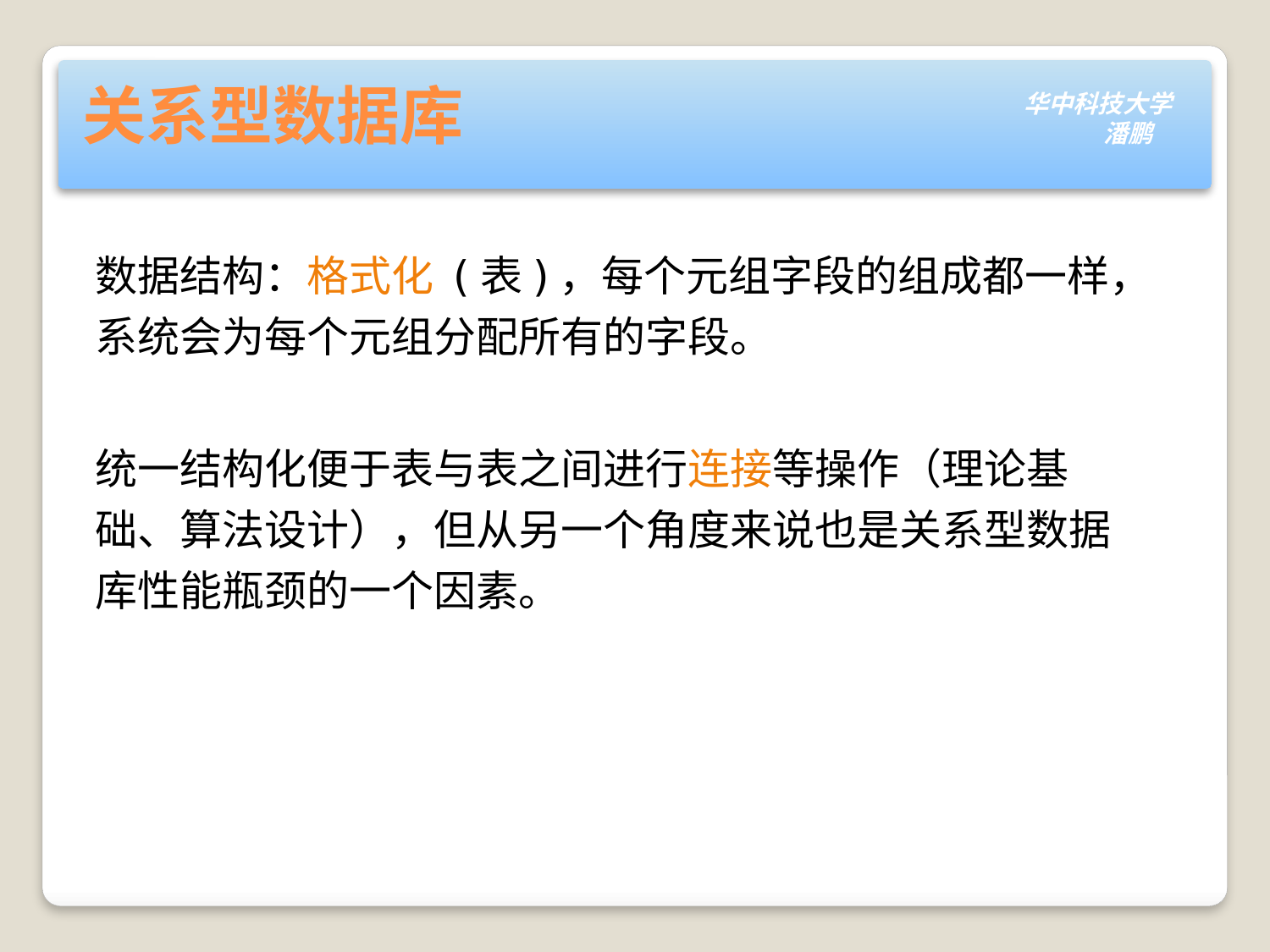

关系型数据库
数据结构：格式化 (表)，每个元组字段的组成都一样，系统会为每个元组分配所有的字段。

统一结构化便于表与表之间进行连接等操作（理论基础、算法设计），但从另一个角度来说也是关系型数据库性能瓶颈的一个因素。